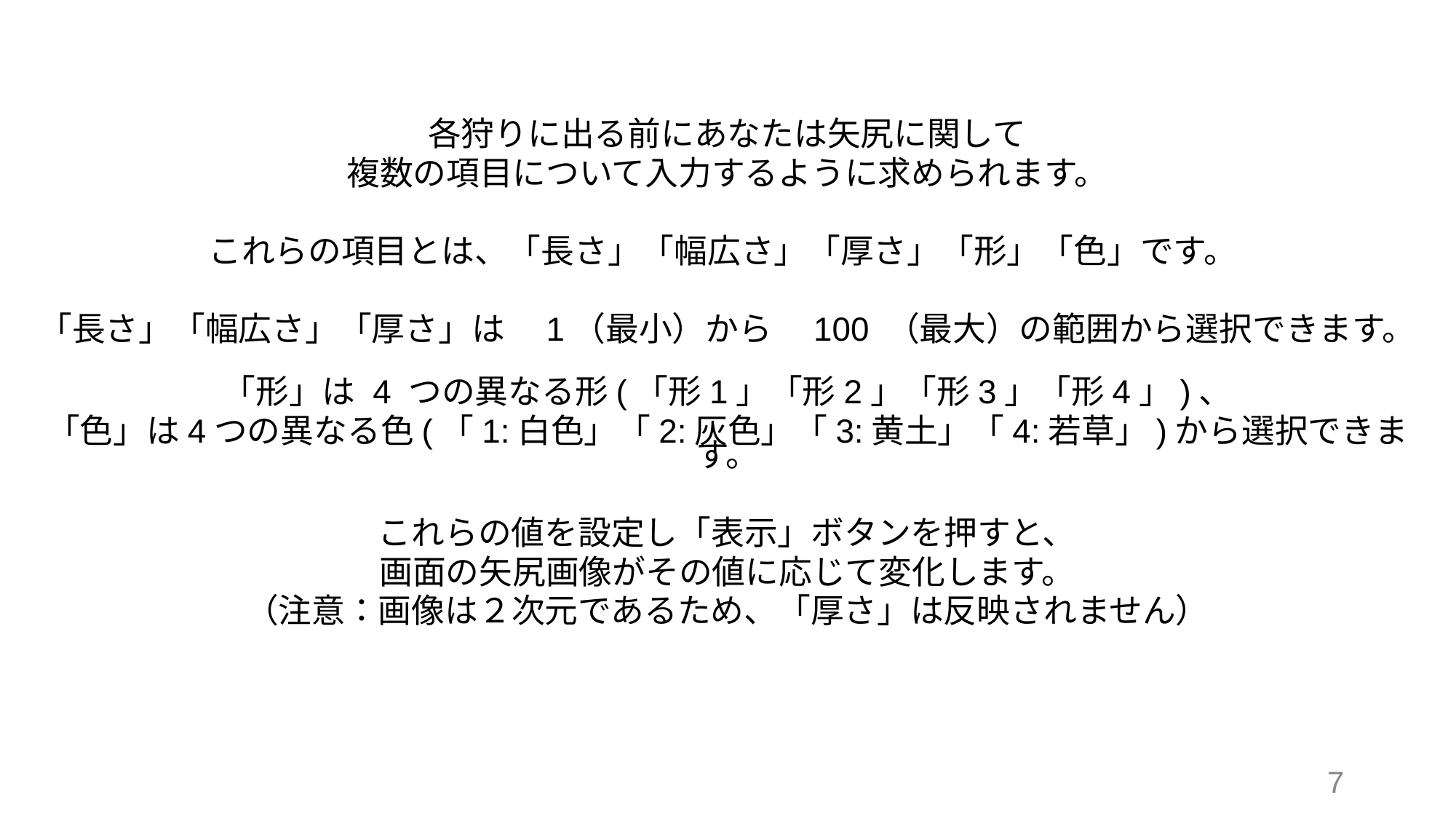

各狩りに出る前にあなたは矢尻に関して
複数の項目について入力するように求められます。

これらの項目とは、「長さ」「幅広さ」「厚さ」「形」「色」です。

「長さ」「幅広さ」「厚さ」は　1（最小）から　100 （最大）の範囲から選択できます。
「形」は 4 つの異なる形(「形1」「形2」「形3」「形4」)、
「色」は4つの異なる色(「1:白色」「2:灰色」「3:黄土」「4:若草」)から選択できます。

これらの値を設定し「表示」ボタンを押すと、
画面の矢尻画像がその値に応じて変化します。
（注意：画像は２次元であるため、「厚さ」は反映されません）

7